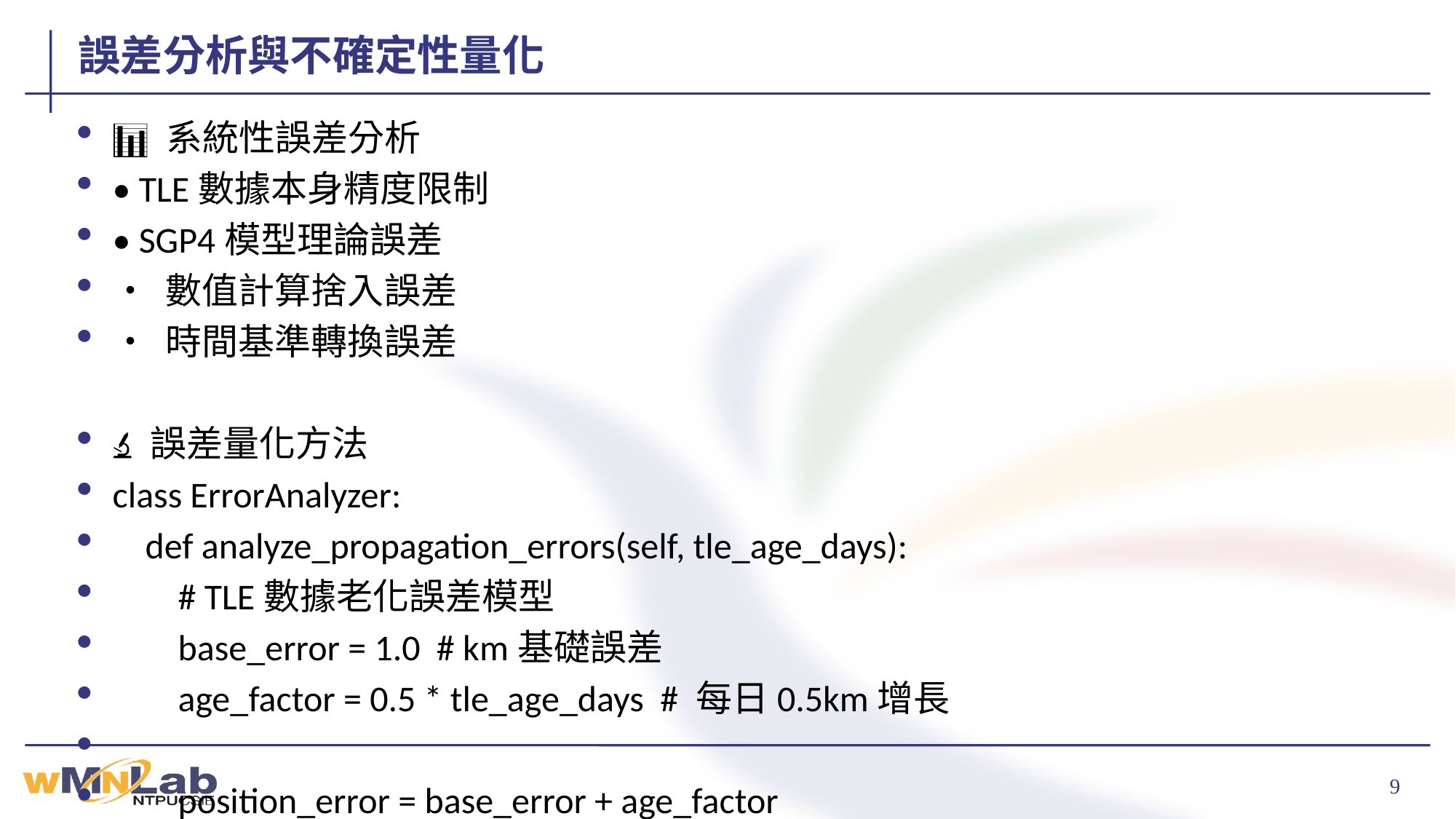

# 誤差分析與不確定性量化
📊 系統性誤差分析
• TLE數據本身精度限制
• SGP4模型理論誤差
• 數值計算捨入誤差
• 時間基準轉換誤差

🔬 誤差量化方法
class ErrorAnalyzer:
    def analyze_propagation_errors(self, tle_age_days):
        # TLE數據老化誤差模型
        base_error = 1.0  # km基礎誤差
        age_factor = 0.5 * tle_age_days  # 每日0.5km增長

        position_error = base_error + age_factor
        if position_error > self.MAX_ACCEPTABLE_ERROR:
            self.logger.warning(f"TLE數據過舊，預估誤差: {position_error:.1f}km")

        return position_error

    def monte_carlo_uncertainty(self, tle_data, n_samples=1000):
        # 蒙地卡羅不確定性分析
        results = []
        for _ in range(n_samples):
            perturbed_tle = self._add_gaussian_noise(tle_data)
            result = self._calculate_orbit(perturbed_tle)
            results.append(result)

        return {
            'mean_position': np.mean([r.position for r in results], axis=0),
            'std_position': np.std([r.position for r in results], axis=0),
            'confidence_interval': self._calculate_ci(results)
        }